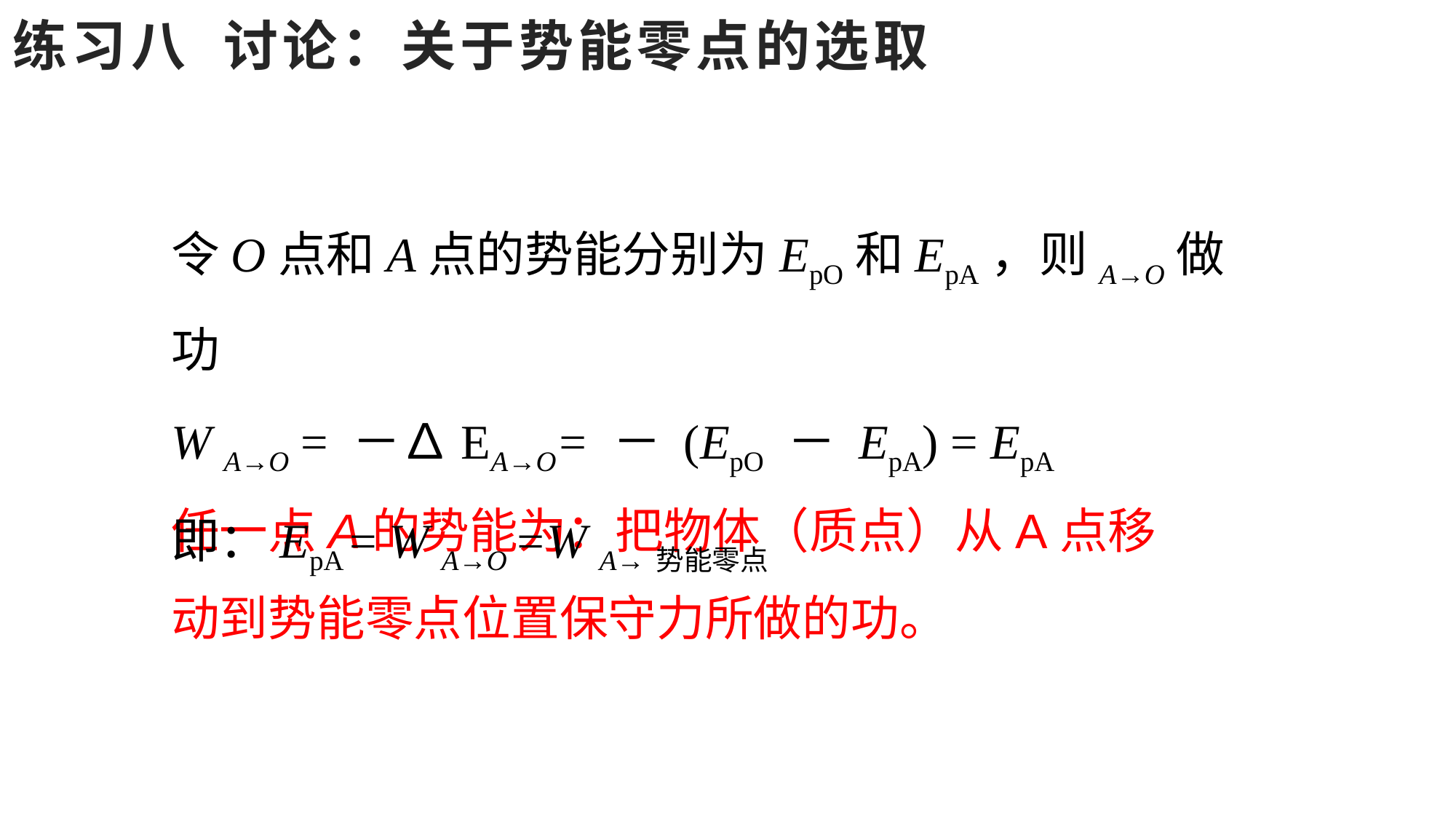

练习八  讨论：关于势能零点的选取
令O点和A点的势能分别为EpO和EpA，则A→O做功
W A→O = －∆EA→O= － (EpO － EpA) = EpA
即：EpA = W A→O =W A→势能零点
任一点A的势能为：把物体（质点）从A点移动到势能零点位置保守力所做的功。